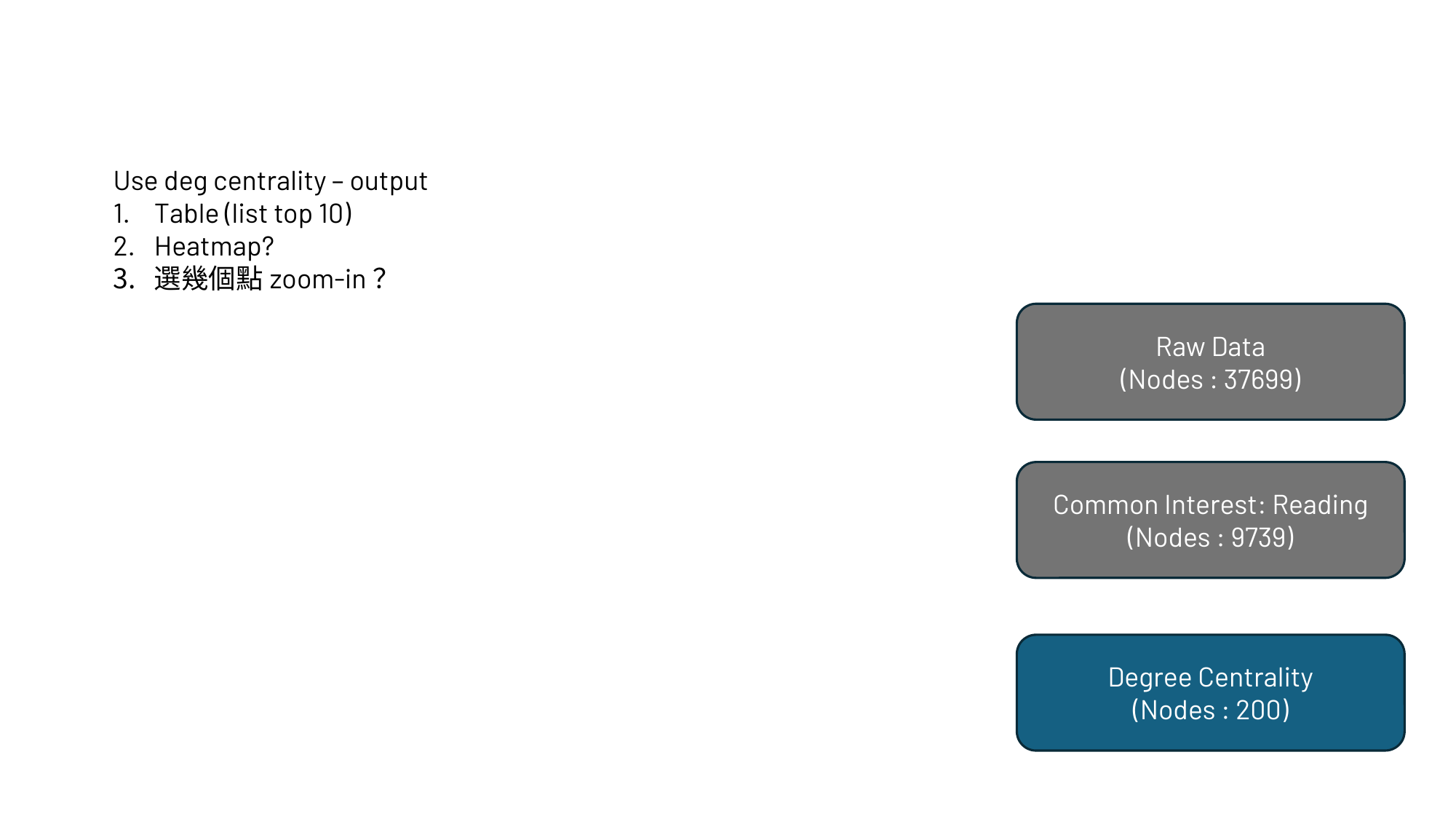

Use deg centrality – output
Table (list top 10)
Heatmap?
選幾個點zoom-in？
Raw Data
(Nodes : 37699)
Common Interest: Reading
(Nodes : 9739)
Degree Centrality
(Nodes : 200)